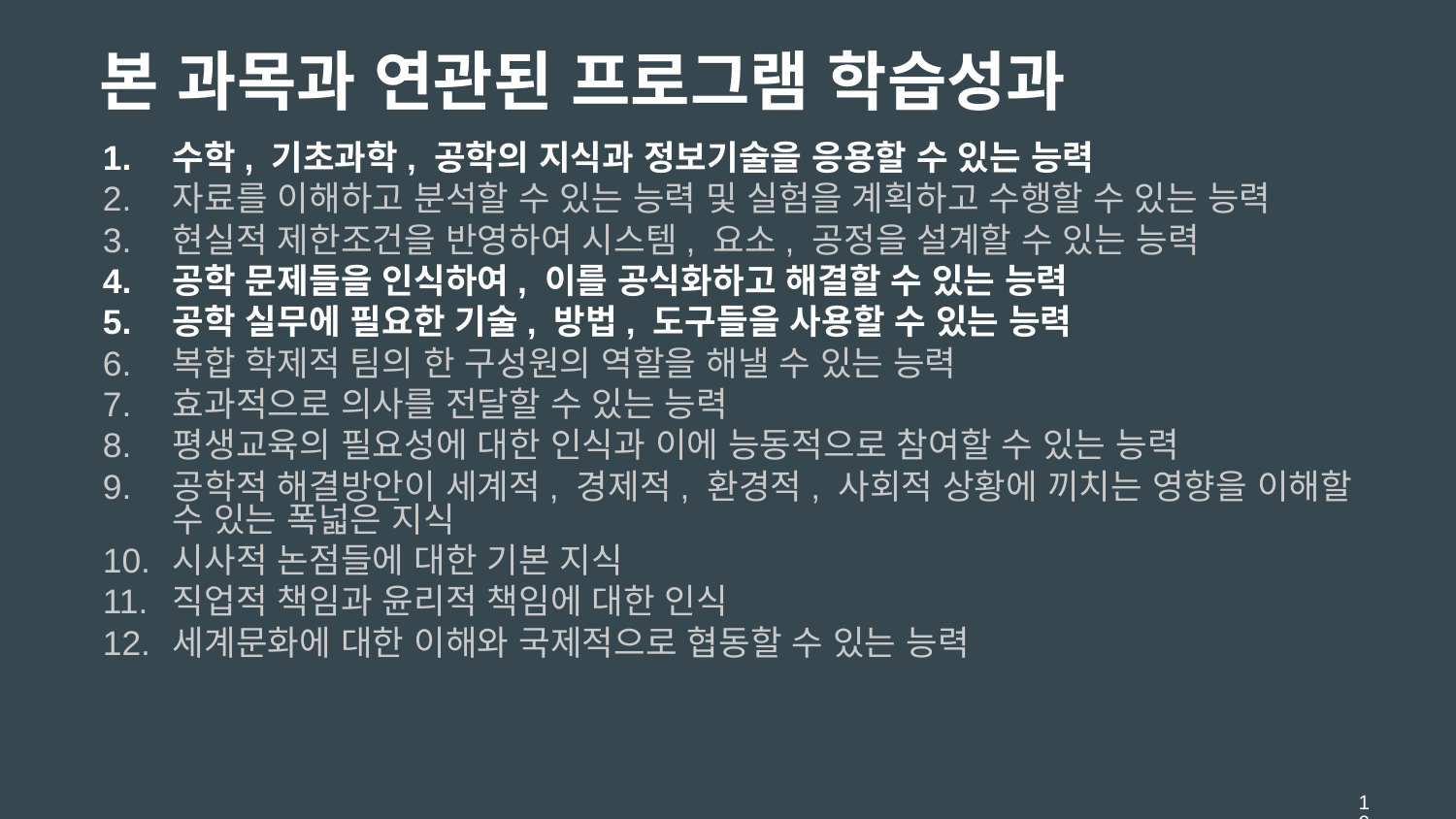

# 본 과목과 연관된 프로그램 학습성과
수학, 기초과학, 공학의 지식과 정보기술을 응용할 수 있는 능력
자료를 이해하고 분석할 수 있는 능력 및 실험을 계획하고 수행할 수 있는 능력
현실적 제한조건을 반영하여 시스템, 요소, 공정을 설계할 수 있는 능력
공학 문제들을 인식하여, 이를 공식화하고 해결할 수 있는 능력
공학 실무에 필요한 기술, 방법, 도구들을 사용할 수 있는 능력
복합 학제적 팀의 한 구성원의 역할을 해낼 수 있는 능력
효과적으로 의사를 전달할 수 있는 능력
평생교육의 필요성에 대한 인식과 이에 능동적으로 참여할 수 있는 능력
공학적 해결방안이 세계적, 경제적, 환경적, 사회적 상황에 끼치는 영향을 이해할 수 있는 폭넓은 지식
시사적 논점들에 대한 기본 지식
직업적 책임과 윤리적 책임에 대한 인식
세계문화에 대한 이해와 국제적으로 협동할 수 있는 능력
10